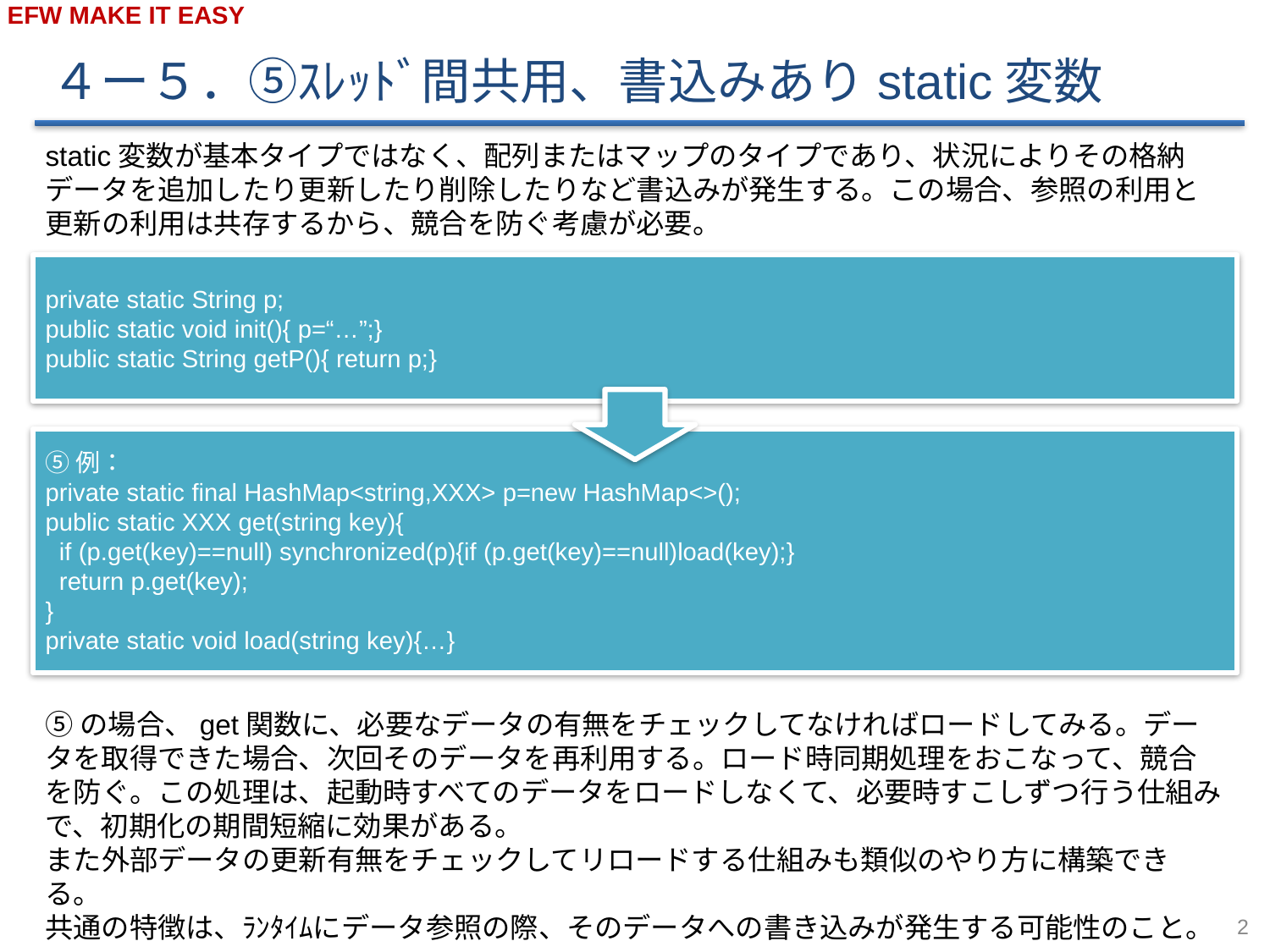

４ー５．⑤ｽﾚｯﾄﾞ間共用、書込みありstatic変数
static変数が基本タイプではなく、配列またはマップのタイプであり、状況によりその格納データを追加したり更新したり削除したりなど書込みが発生する。この場合、参照の利用と更新の利用は共存するから、競合を防ぐ考慮が必要。
private static String p;
public static void init(){ p=“…”;}
public static String getP(){ return p;}

⑤例：
private static final HashMap<string,XXX> p=new HashMap<>();
public static XXX get(string key){
  if (p.get(key)==null) synchronized(p){if (p.get(key)==null)load(key);}
  return p.get(key);
}
private static void load(string key){…}
⑤の場合、get関数に、必要なデータの有無をチェックしてなければロードしてみる。データを取得できた場合、次回そのデータを再利用する。ロード時同期処理をおこなって、競合を防ぐ。この処理は、起動時すべてのデータをロードしなくて、必要時すこしずつ行う仕組みで、初期化の期間短縮に効果がある。
また外部データの更新有無をチェックしてリロードする仕組みも類似のやり方に構築できる。
共通の特徴は、ﾗﾝﾀｲﾑにデータ参照の際、そのデータへの書き込みが発生する可能性のこと。
22